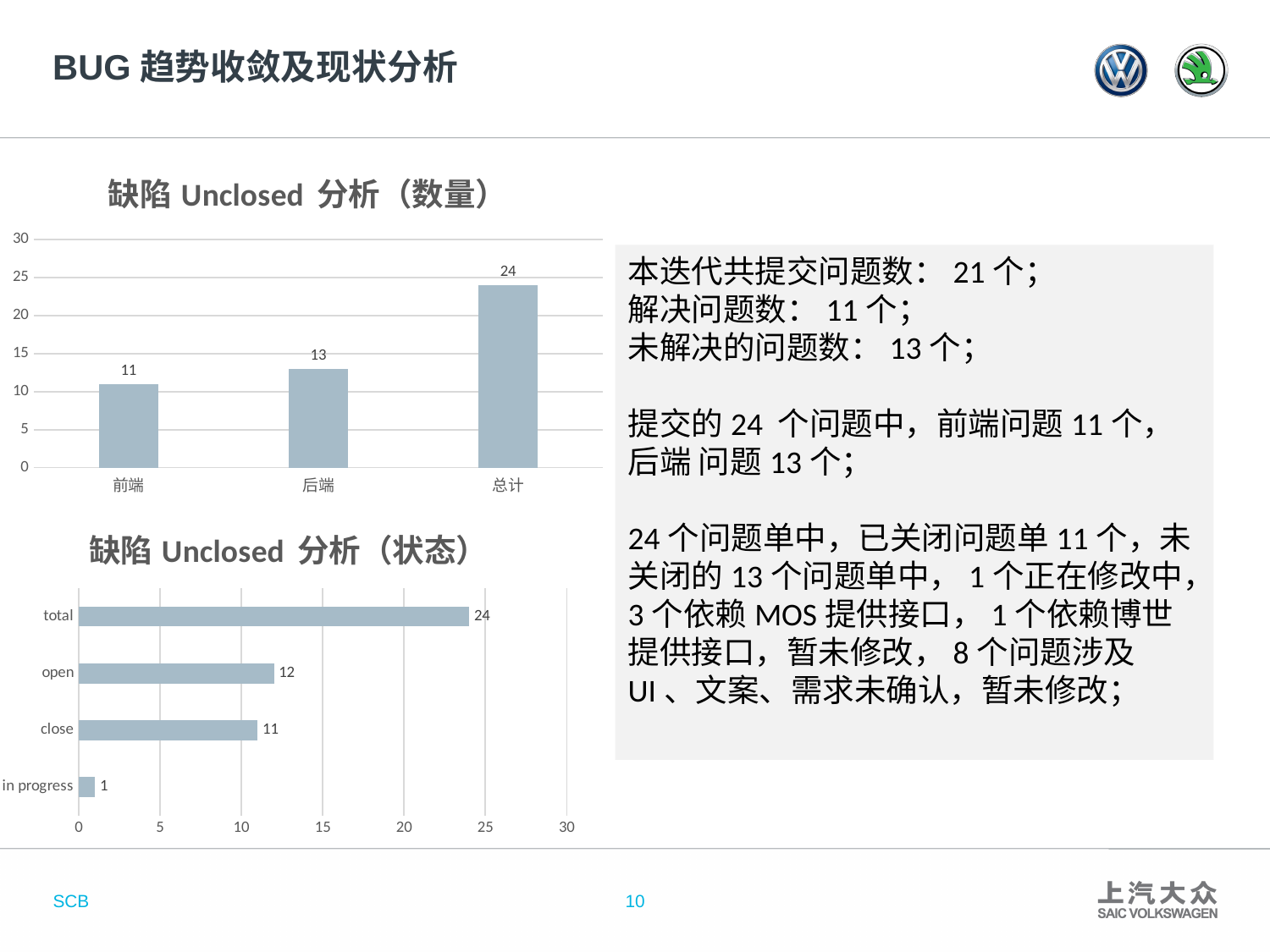

# BUG趋势收敛及现状分析

### Chart: 缺陷Unclosed 分析（数量）

| Category |  |
|---|---|
| 前端 | 11.0 |
| 后端 | 13.0 |
| 总计 | 24.0 |
本迭代共提交问题数：21个；
解决问题数：11个；
未解决的问题数：13个；

提交的24 个问题中，前端问题11个，后端 问题13个；

24个问题单中，已关闭问题单11个，未关闭的13个问题单中，1个正在修改中，3个依赖MOS提供接口，1个依赖博世提供接口，暂未修改，8个问题涉及UI、文案、需求未确认，暂未修改；

### Chart: 缺陷Unclosed 分析（状态）

| Category |  |
|---|---|
| in progress | 1.0 |
| close | 11.0 |
| open | 12.0 |
| total | 24.0 |